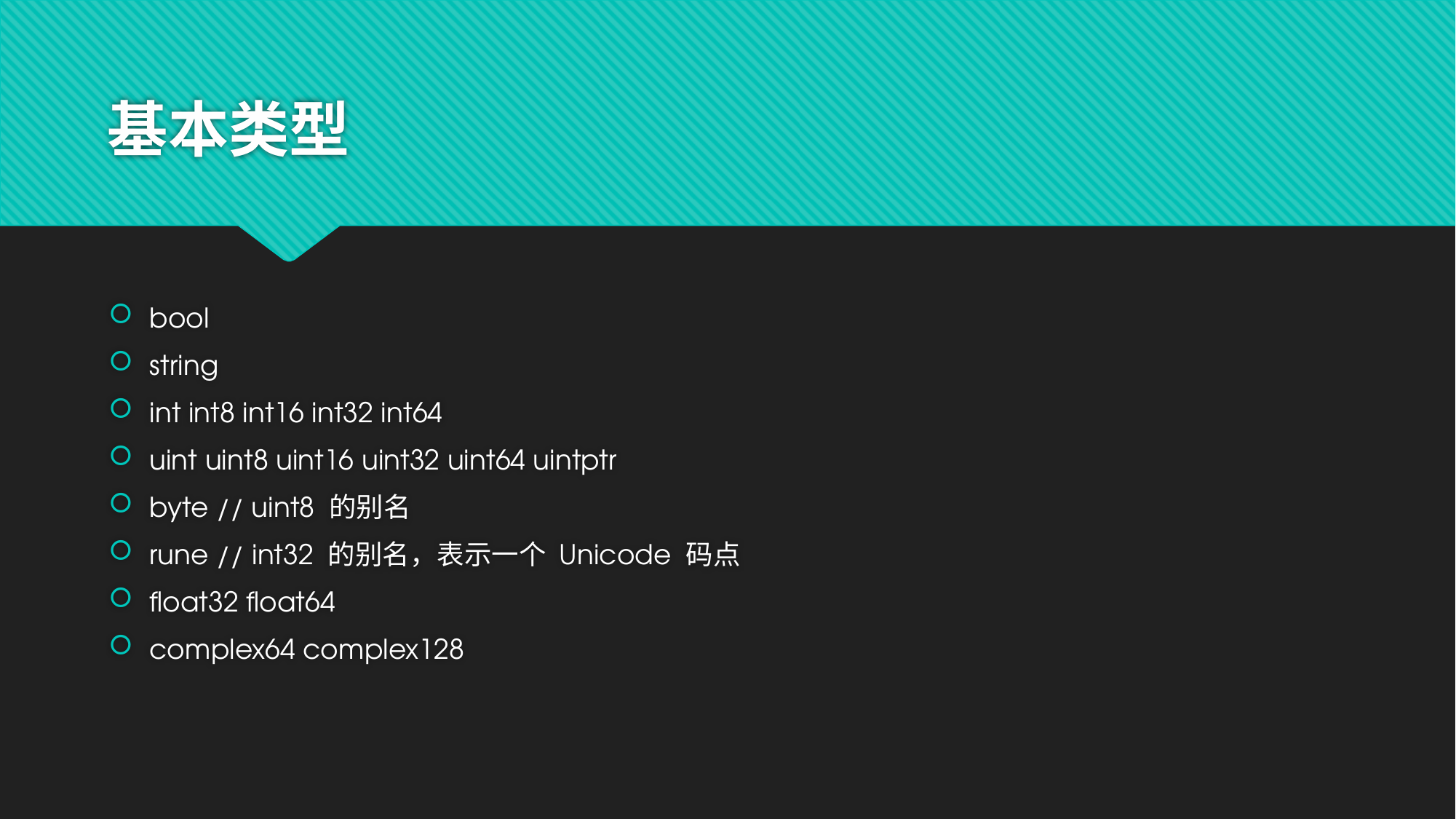

# 基本类型
bool
string
int int8 int16 int32 int64
uint uint8 uint16 uint32 uint64 uintptr
byte // uint8 的别名
rune // int32 的别名，表示一个 Unicode 码点
float32 float64
complex64 complex128